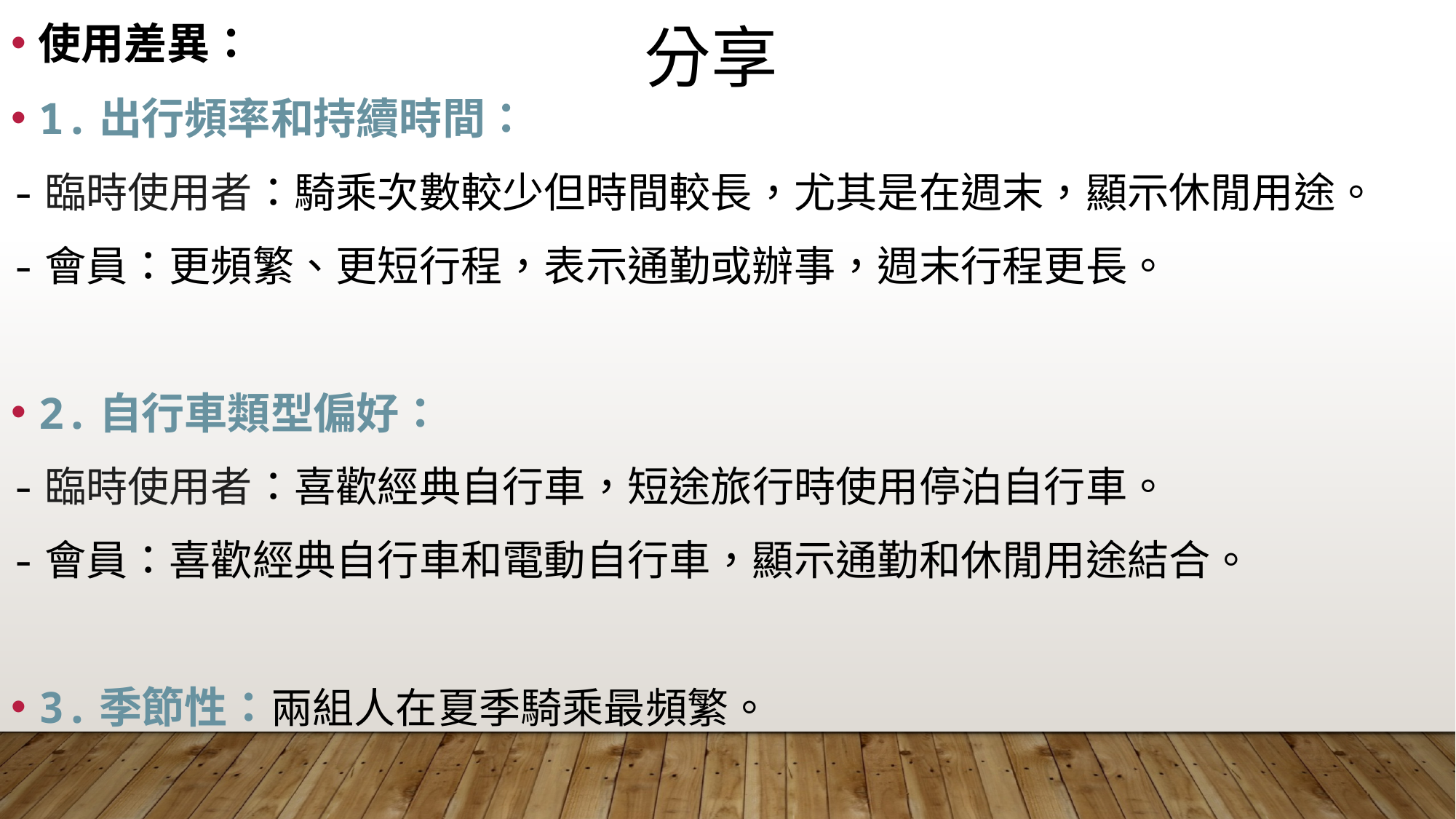

# 分享
使用差異：
1.出行頻率和持續時間：
-臨時使用者：騎乘次數較少但時間較長，尤其是在週末，顯示休閒用途。
-會員：更頻繁、更短行程，表示通勤或辦事，週末行程更長。

2.自行車類型偏好：
-臨時使用者：喜歡經典自行車，短途旅行時使用停泊自行車。
-會員：喜歡經典自行車和電動自行車，顯示通勤和休閒用途結合。

3.季節性：兩組人在夏季騎乘最頻繁。